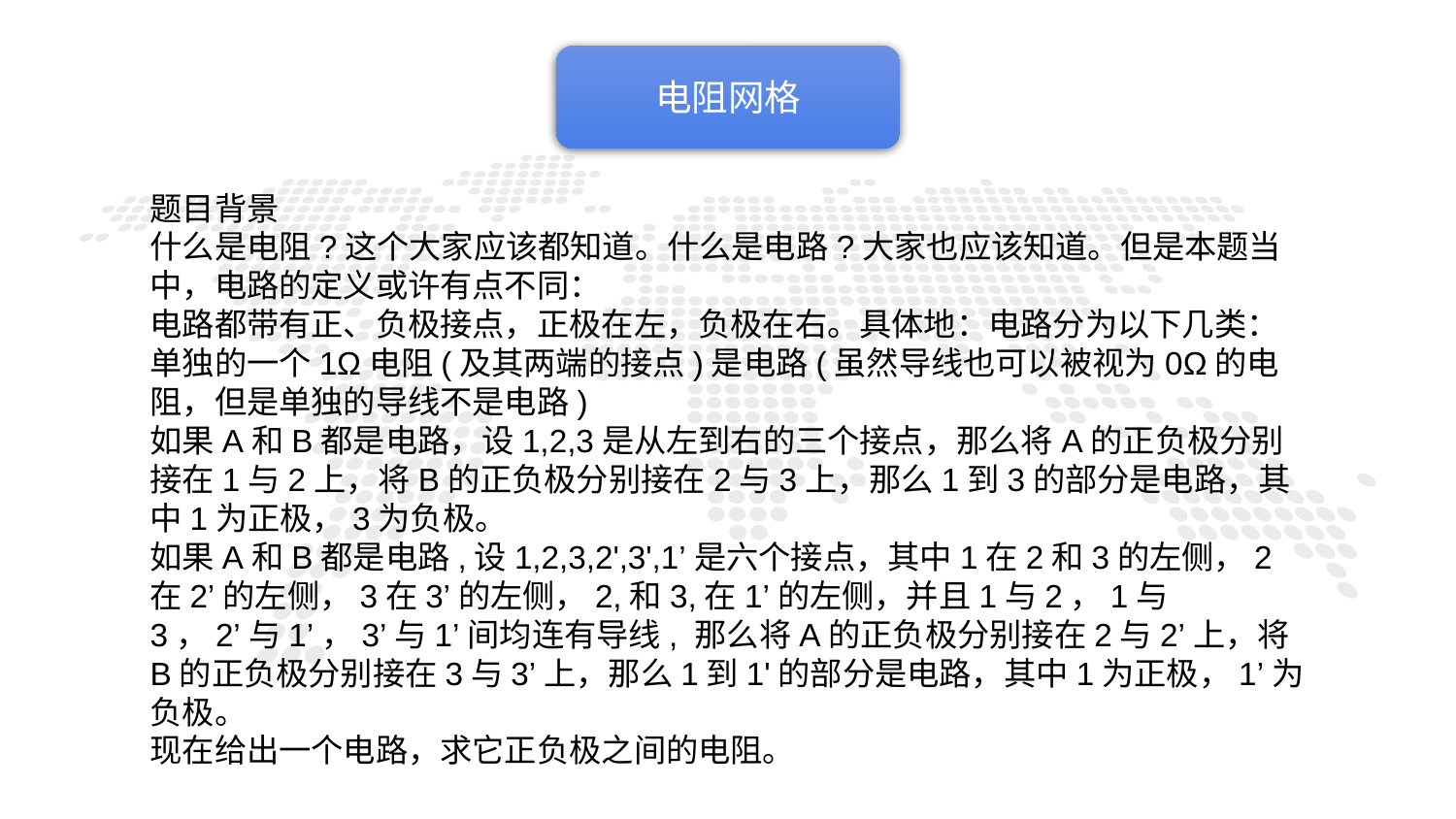

电阻网格
题目背景
什么是电阻?这个大家应该都知道。什么是电路?大家也应该知道。但是本题当中，电路的定义或许有点不同：
电路都带有正、负极接点，正极在左，负极在右。具体地：电路分为以下几类：
单独的一个1Ω电阻(及其两端的接点)是电路(虽然导线也可以被视为0Ω的电阻，但是单独的导线不是电路)
如果A和B都是电路，设1,2,3是从左到右的三个接点，那么将A的正负极分别接在1与2上，将B的正负极分别接在2与3上，那么1到3的部分是电路，其中1为正极，3为负极。
如果A和B都是电路,设1,2,3,2',3',1’是六个接点，其中1在2和3的左侧，2在2’的左侧，3在3’的左侧，2,和3,在1’的左侧，并且1与2，1与3，2’与1’，3’与1’间均连有导线, 那么将A的正负极分别接在2与2’上，将B的正负极分别接在3与3’上，那么1到1'的部分是电路，其中1为正极，1’为负极。
现在给出一个电路，求它正负极之间的电阻。